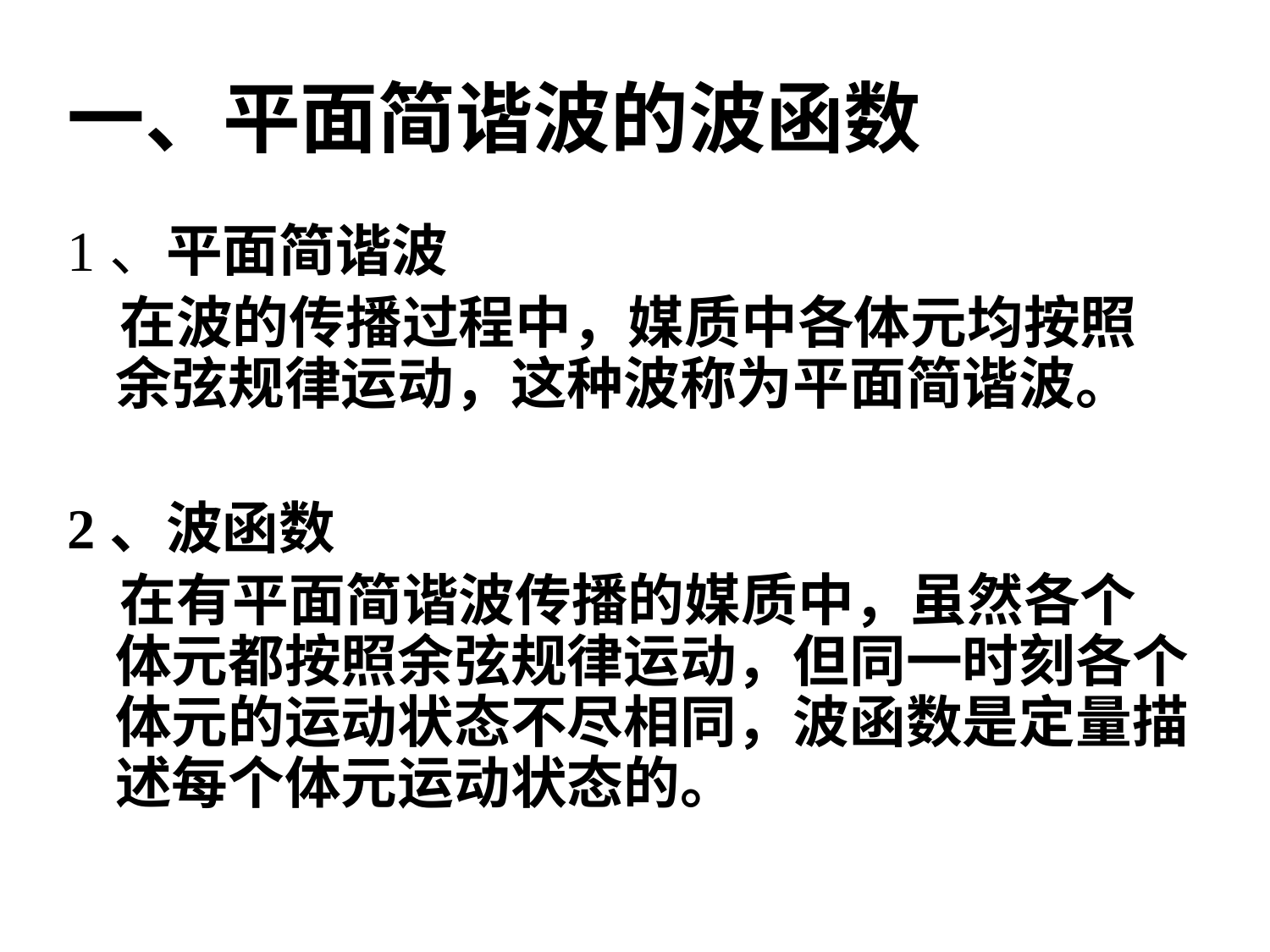

# 一、平面简谐波的波函数
1、平面简谐波
   在波的传播过程中，媒质中各体元均按照余弦规律运动，这种波称为平面简谐波。

2、波函数
   在有平面简谐波传播的媒质中，虽然各个体元都按照余弦规律运动，但同一时刻各个体元的运动状态不尽相同，波函数是定量描述每个体元运动状态的。